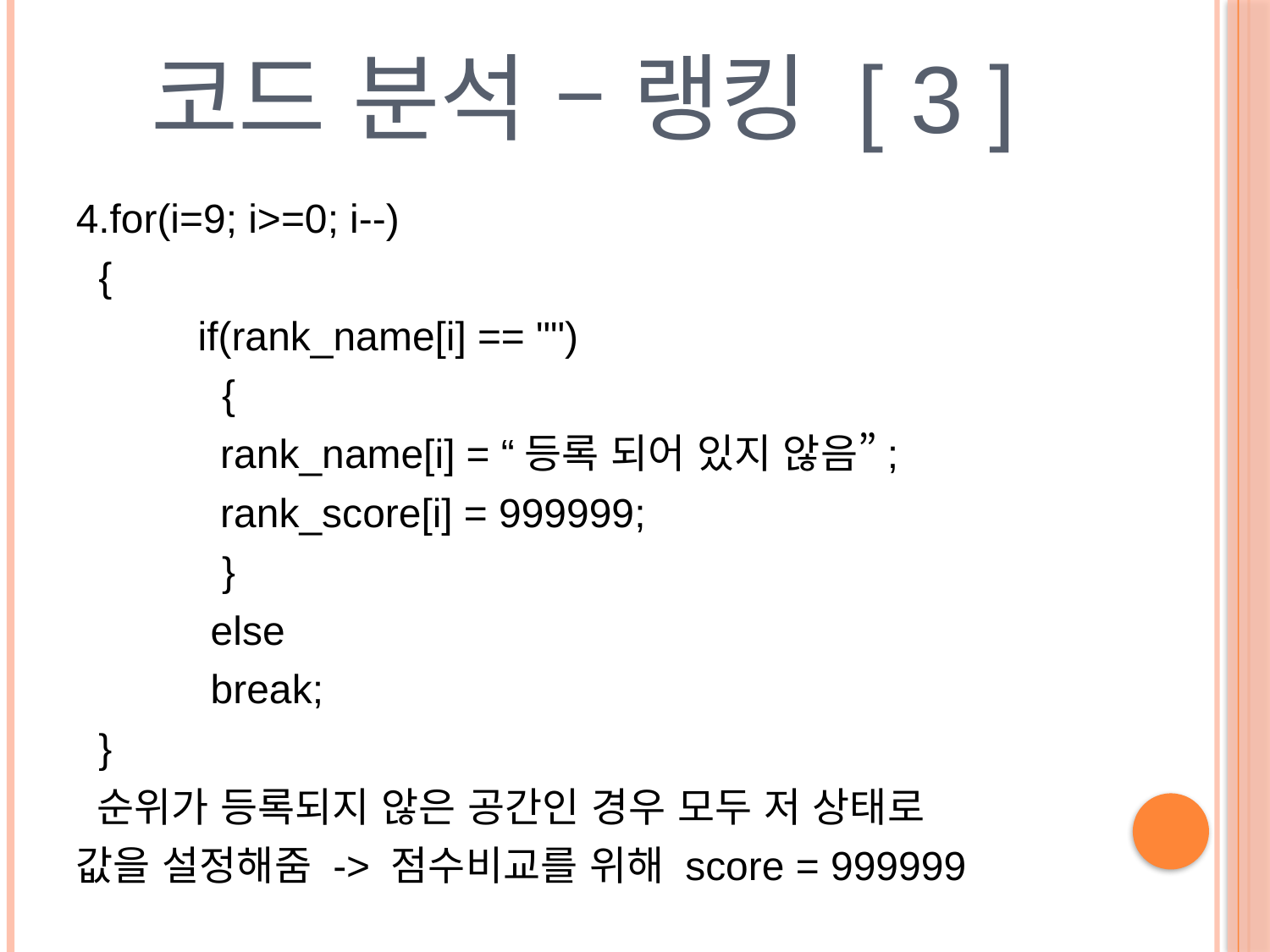

# 코드 분석 – 랭킹 [ 3 ]
4.for(i=9; i>=0; i--)
  {
	if(rank_name[i] == "")
             {
	  rank_name[i] = “등록 되어 있지 않음”;
	  rank_score[i] = 999999;
             }
            else
            break;
  }
 순위가 등록되지 않은 공간인 경우 모두 저 상태로
값을 설정해줌 -> 점수비교를 위해 score = 999999